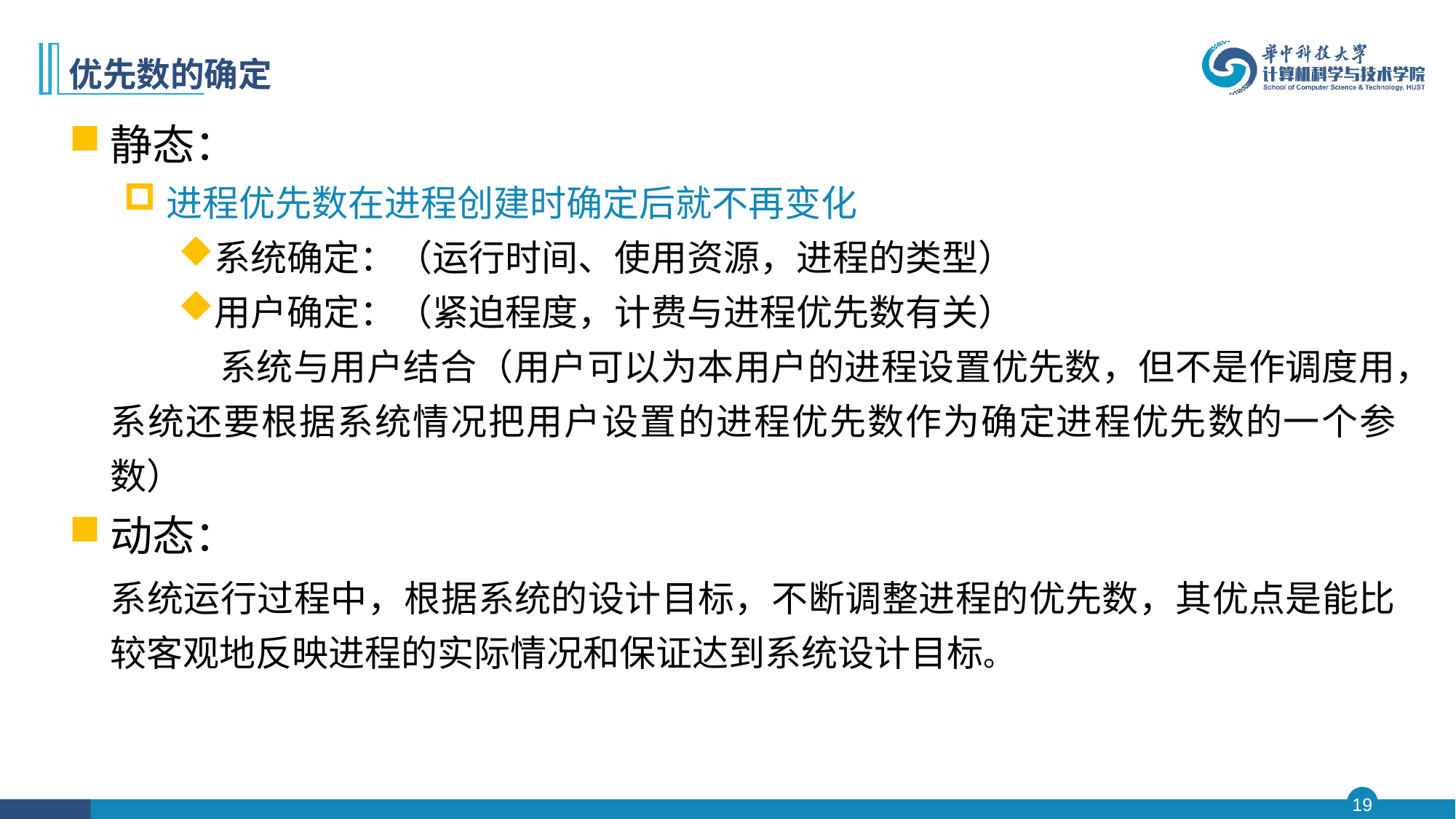

# 优先数的确定
静态：
进程优先数在进程创建时确定后就不再变化
系统确定：（运行时间、使用资源，进程的类型）
用户确定：（紧迫程度，计费与进程优先数有关）
		系统与用户结合（用户可以为本用户的进程设置优先数，但不是作调度用，系统还要根据系统情况把用户设置的进程优先数作为确定进程优先数的一个参数）
动态：
	系统运行过程中，根据系统的设计目标，不断调整进程的优先数，其优点是能比较客观地反映进程的实际情况和保证达到系统设计目标。